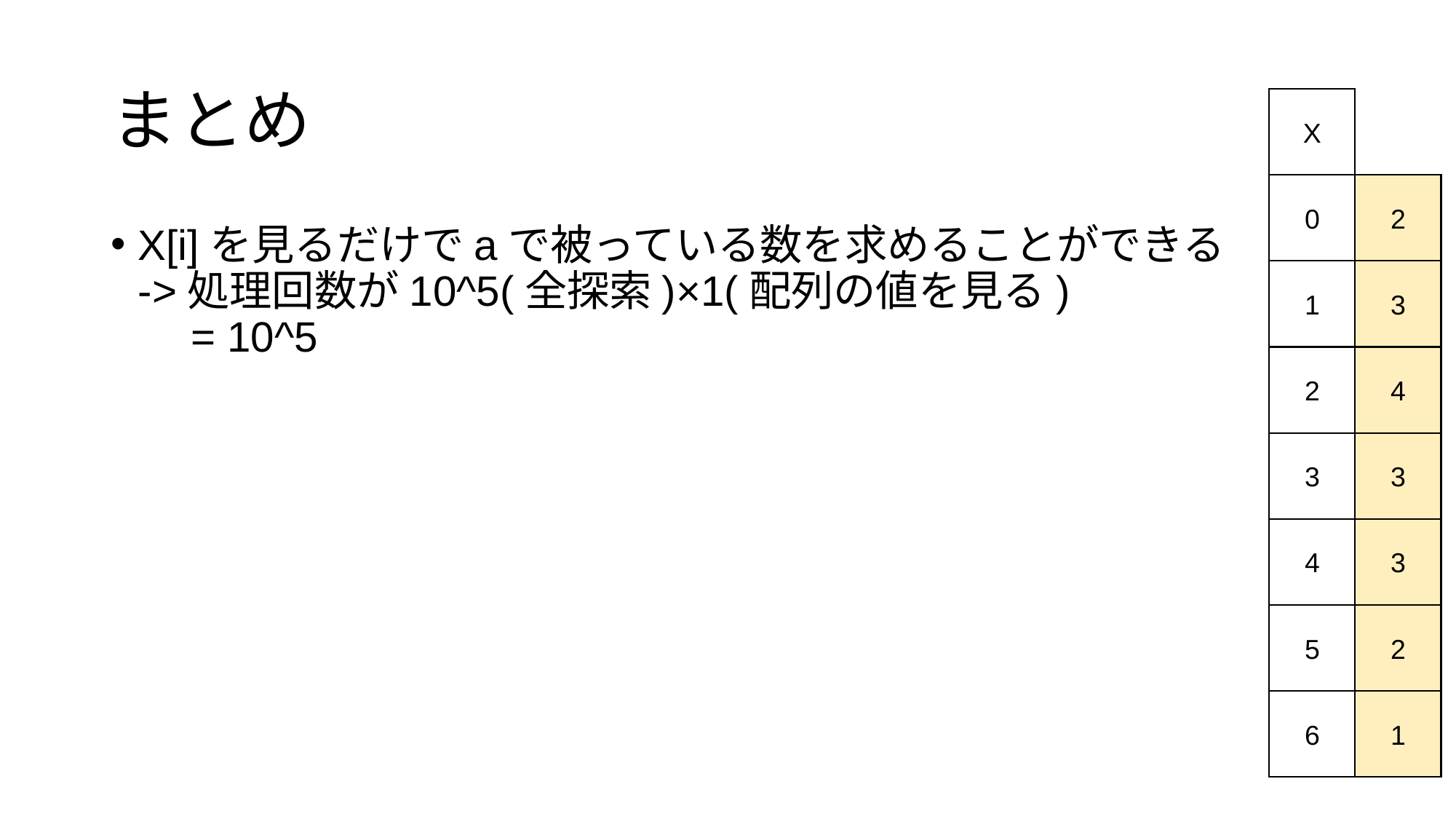

# まとめ
X
0

2
X[i]を見るだけでaで被っている数を求めることができる
->処理回数が10^5(全探索)×1(配列の値を見る)
　= 10^5
1
3
2
4
3
3
4
3
5
2
6
1